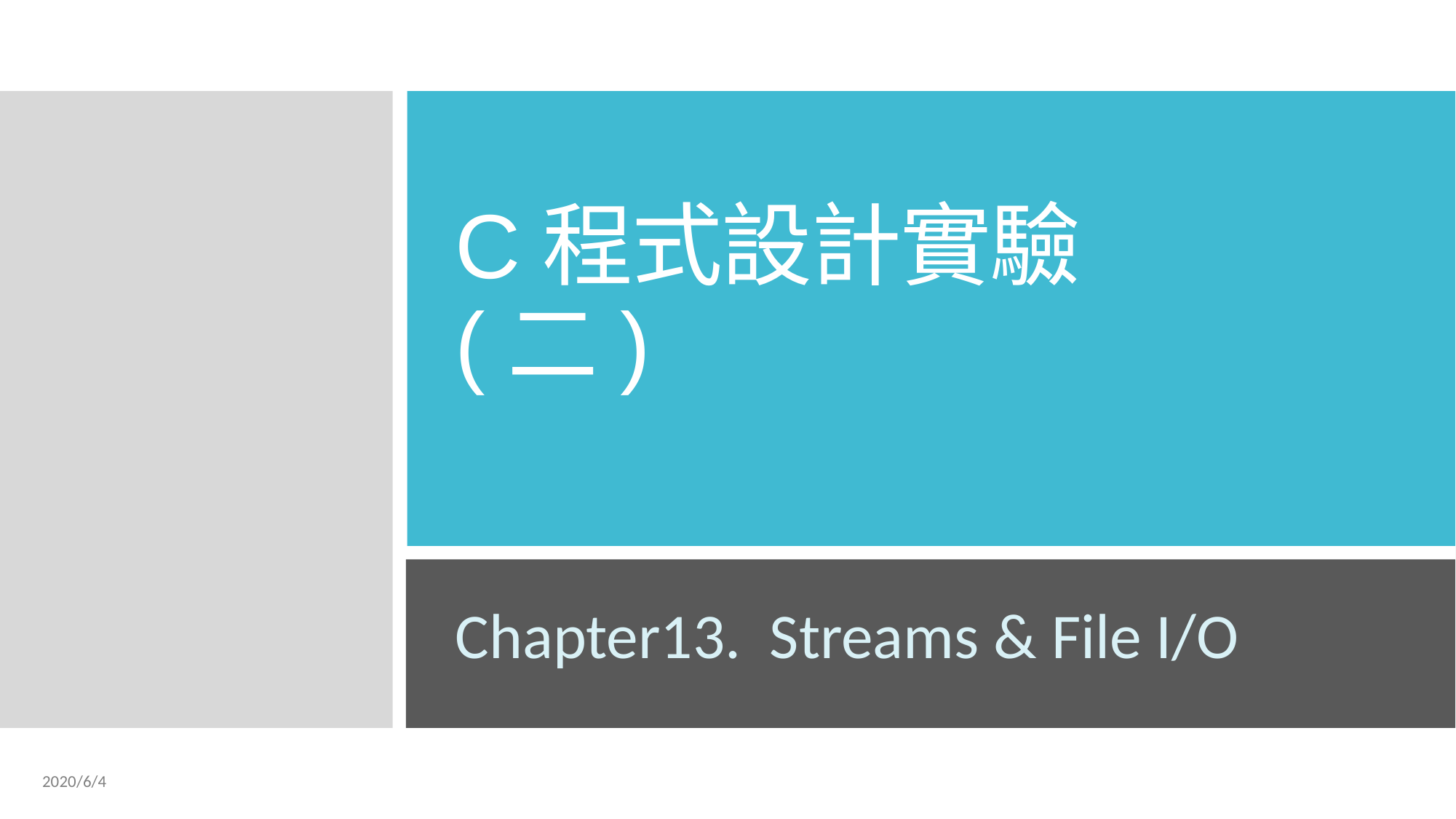

# C程式設計實驗(二)

Chapter13.  Streams & File I/O
2020/6/4
1